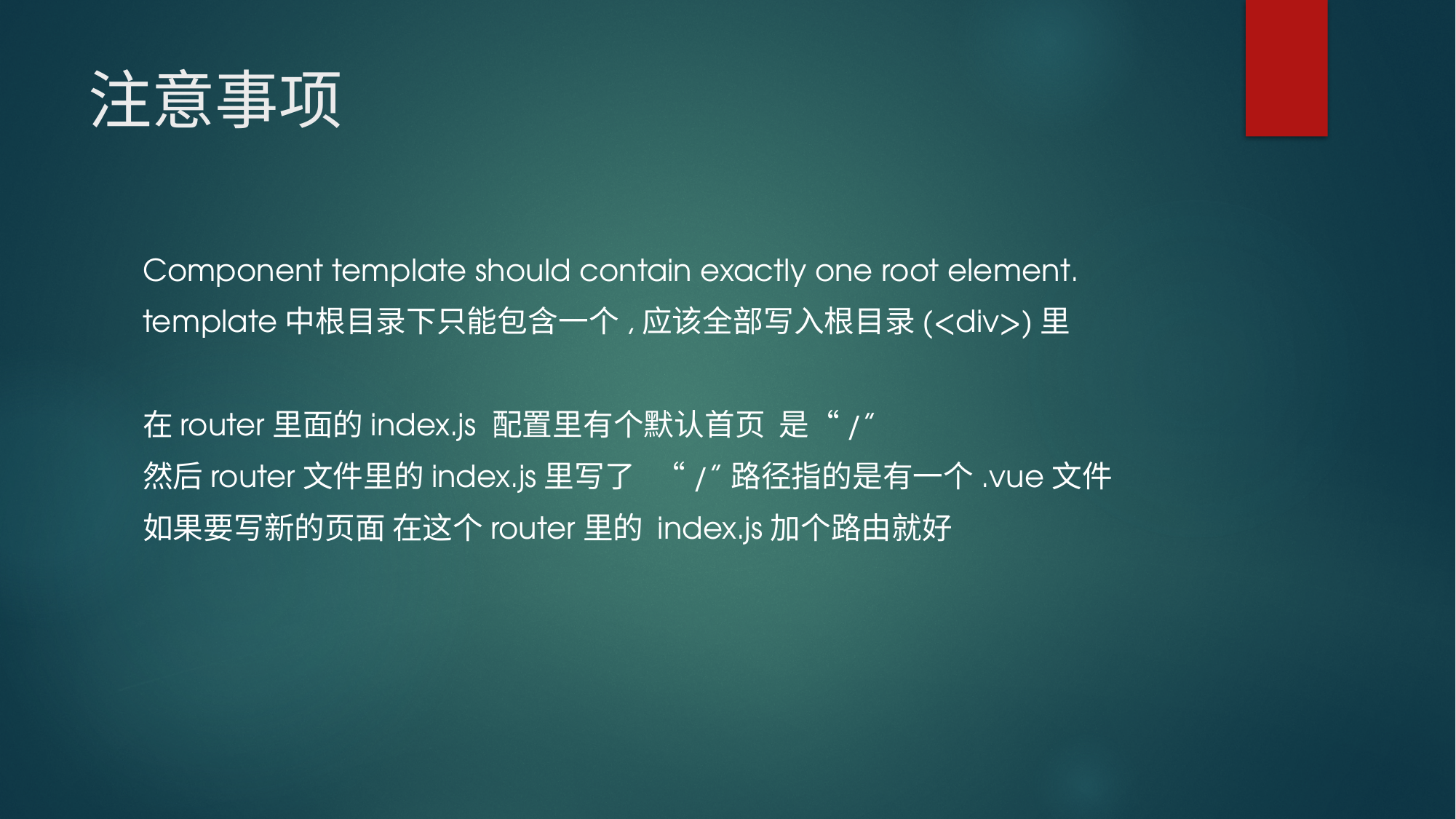

# 注意事项
Component template should contain exactly one root element.
template中根目录下只能包含一个,应该全部写入根目录(<div>)里

在router里面的index.js 配置里有个默认首页  是“/”
然后router文件里的index.js里写了   “/”路径指的是有一个.vue文件
如果要写新的页面 在这个router里的 index.js加个路由就好